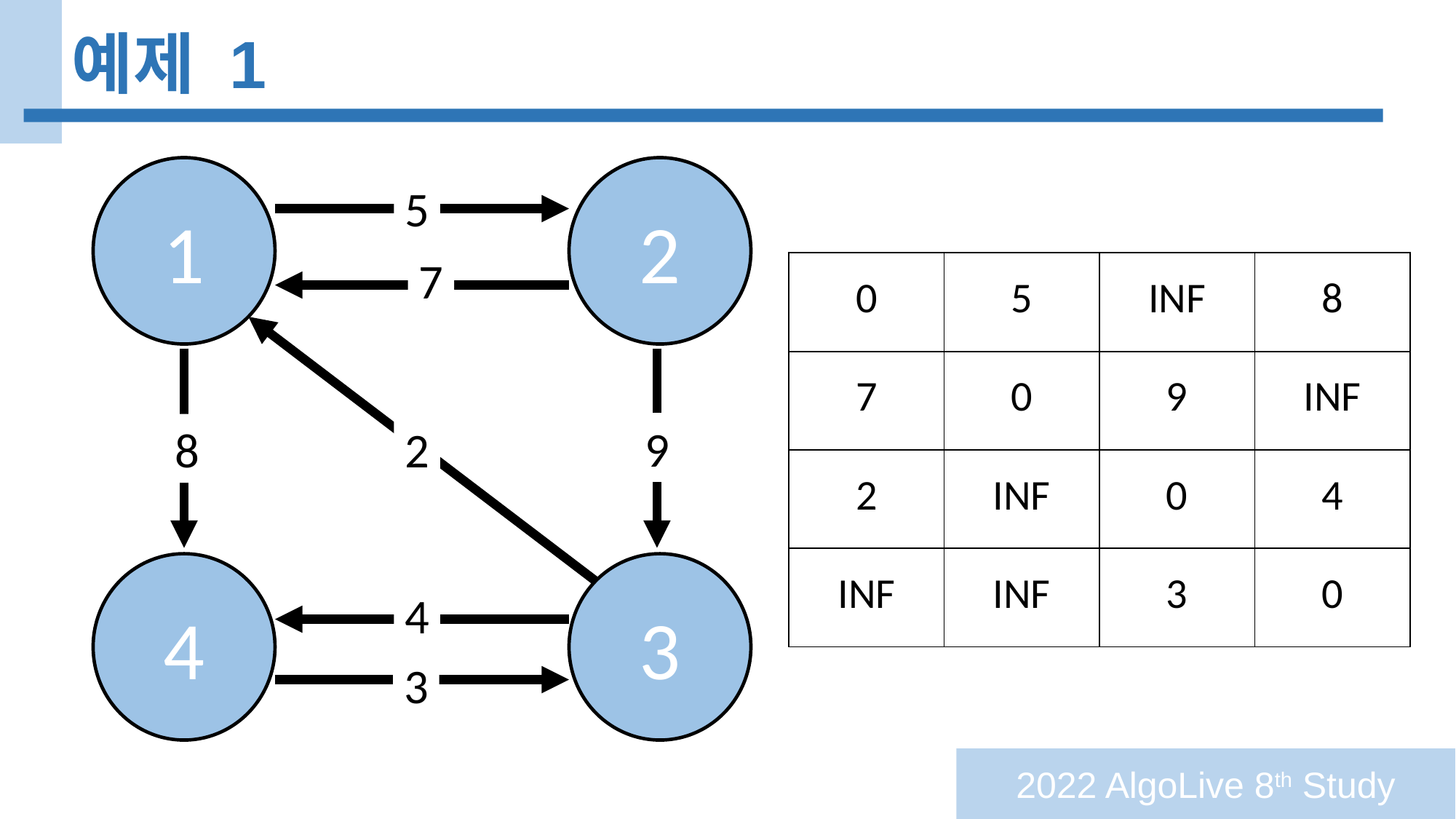

# 예제 1
1
2
5
7
| 0 | 5 | INF | 8 |
| --- | --- | --- | --- |
| 7 | 0 | 9 | INF |
| 2 | INF | 0 | 4 |
| INF | INF | 3 | 0 |
9
8
2
4
3
4
3